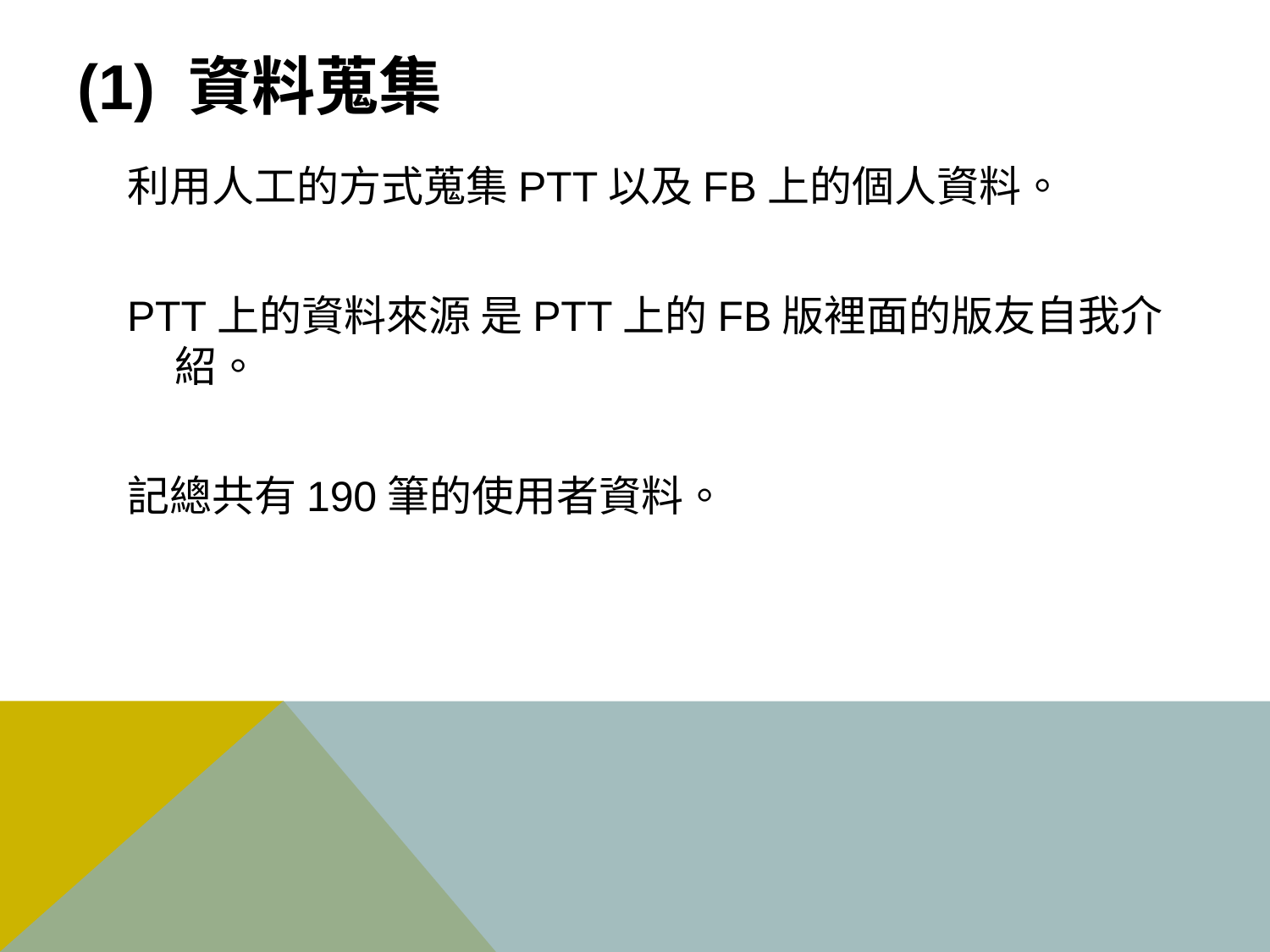

# (1) 資料蒐集
利用人工的方式蒐集PTT以及FB上的個人資料。

PTT上的資料來源 是PTT上的FB版裡面的版友自我介紹。

記總共有190筆的使用者資料。